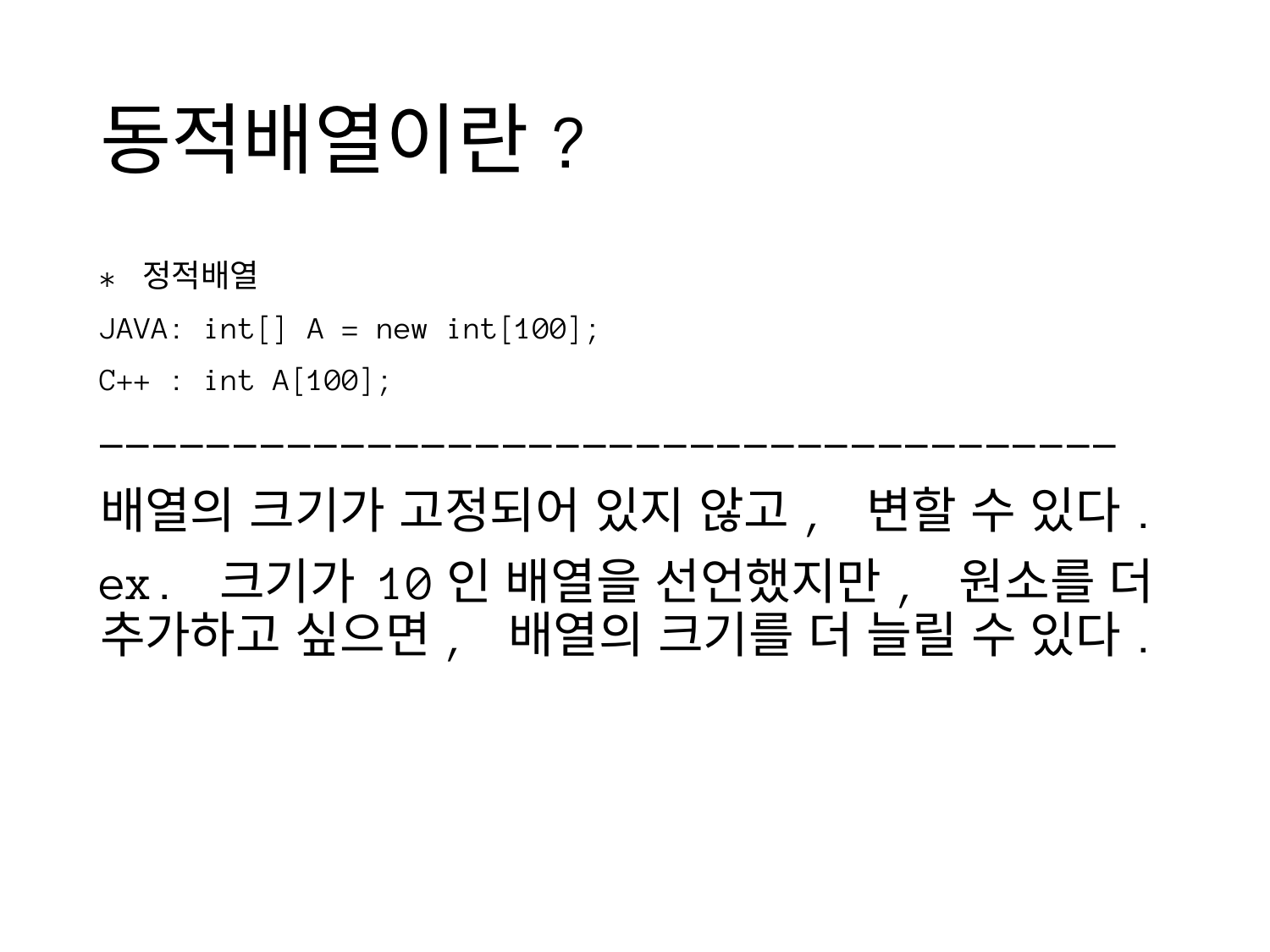

# 동적배열이란?
* 정적배열
JAVA: int[] A = new int[100];
C++ : int A[100];
--------------------------------------
배열의 크기가 고정되어 있지 않고, 변할 수 있다.
ex. 크기가 10인 배열을 선언했지만, 원소를 더 추가하고 싶으면, 배열의 크기를 더 늘릴 수 있다.